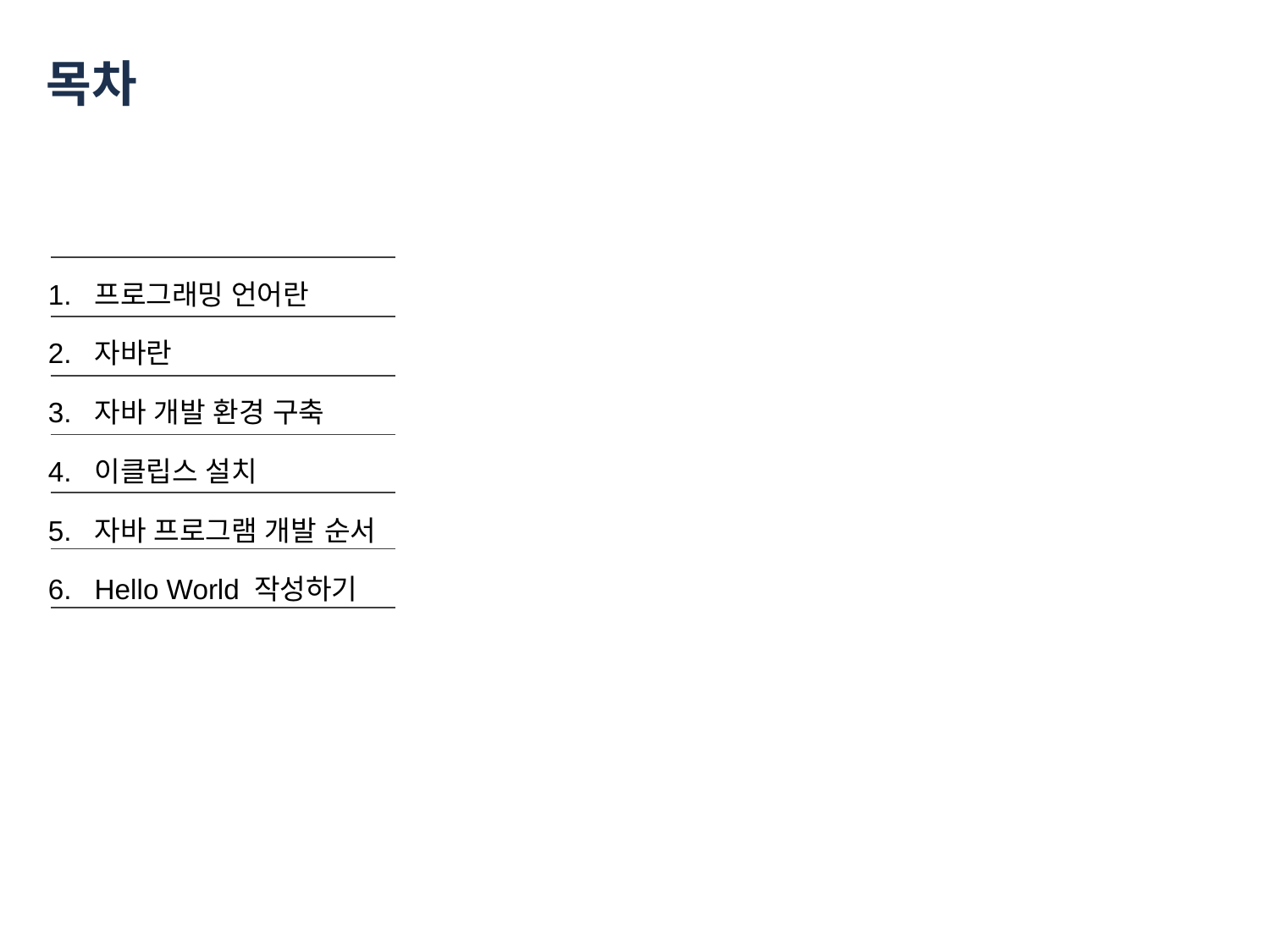

# 목차
프로그래밍 언어란
자바란
자바 개발 환경 구축
이클립스 설치
자바 프로그램 개발 순서
Hello World 작성하기